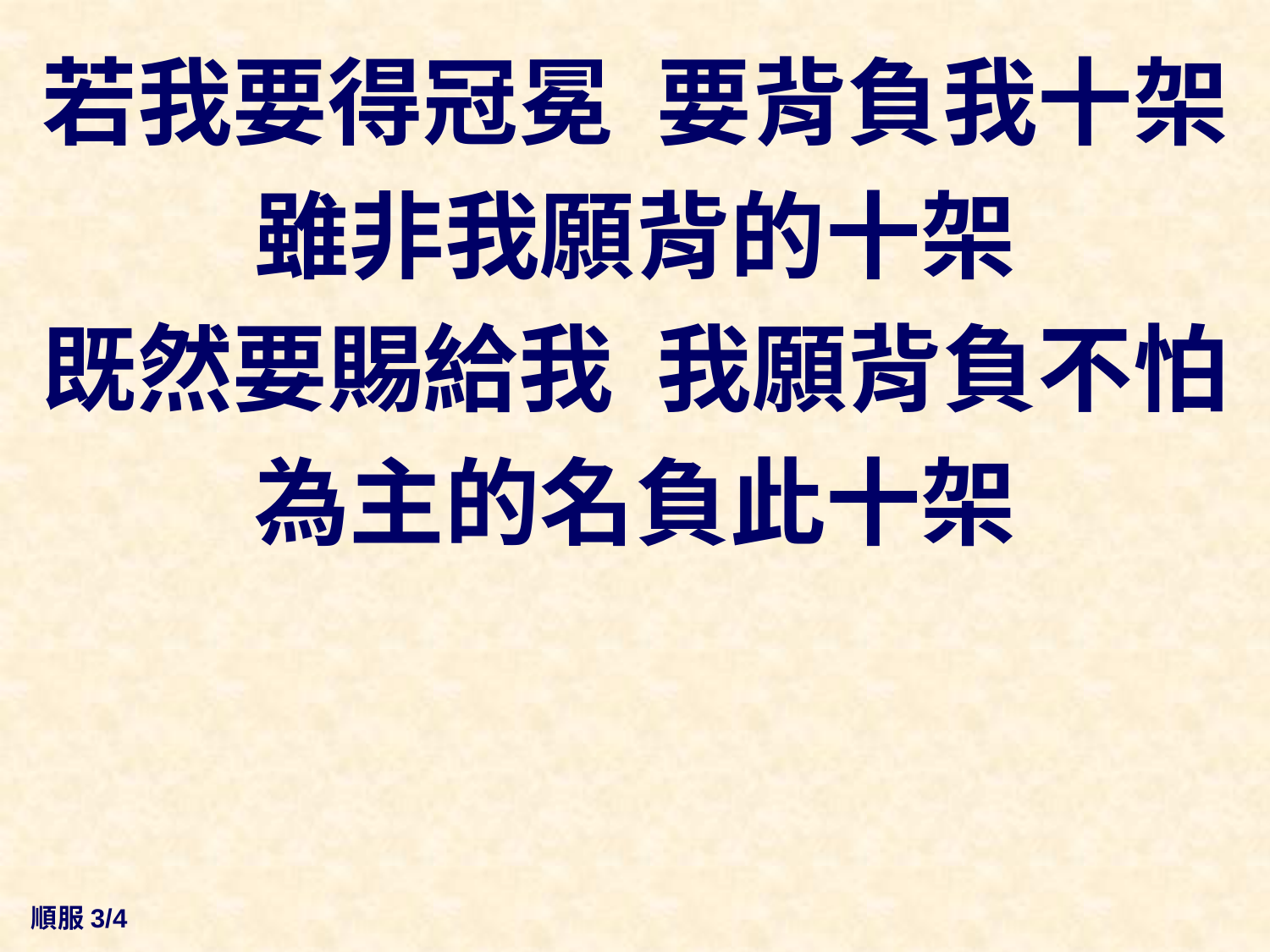

若我要得冠冕  要背負我十架
雖非我願背的十架
既然要賜給我  我願背負不怕
為主的名負此十架
# 順服3/4